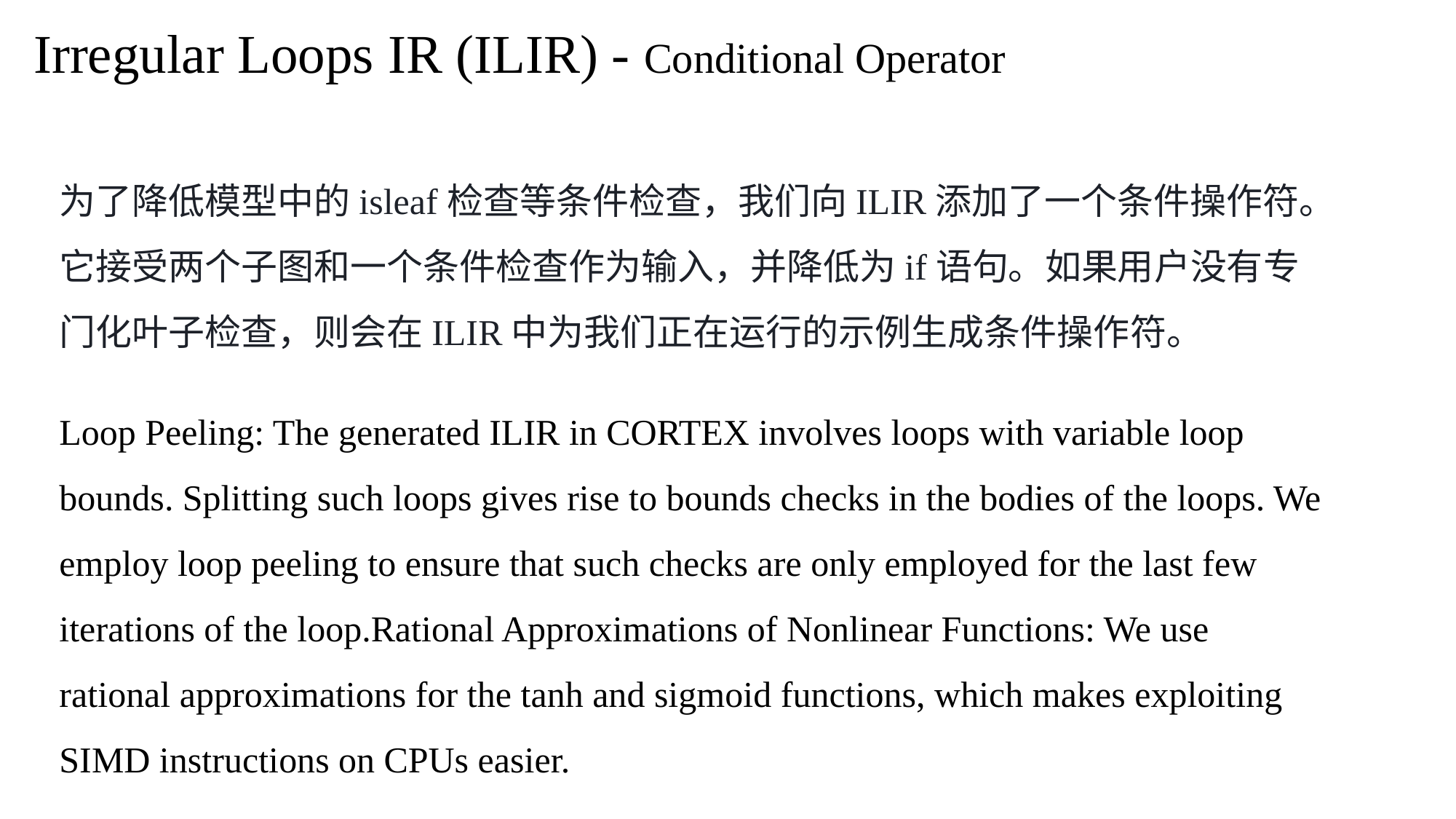

Irregular Loops IR (ILIR) - Conditional Operator
为了降低模型中的isleaf检查等条件检查，我们向ILIR添加了一个条件操作符。它接受两个子图和一个条件检查作为输入，并降低为if语句。如果用户没有专门化叶子检查，则会在ILIR中为我们正在运行的示例生成条件操作符。
Loop Peeling: The generated ILIR in CORTEX involves loops with variable loop bounds. Splitting such loops gives rise to bounds checks in the bodies of the loops. We employ loop peeling to ensure that such checks are only employed for the last few iterations of the loop.Rational Approximations of Nonlinear Functions: We use rational approximations for the tanh and sigmoid functions, which makes exploiting SIMD instructions on CPUs easier.